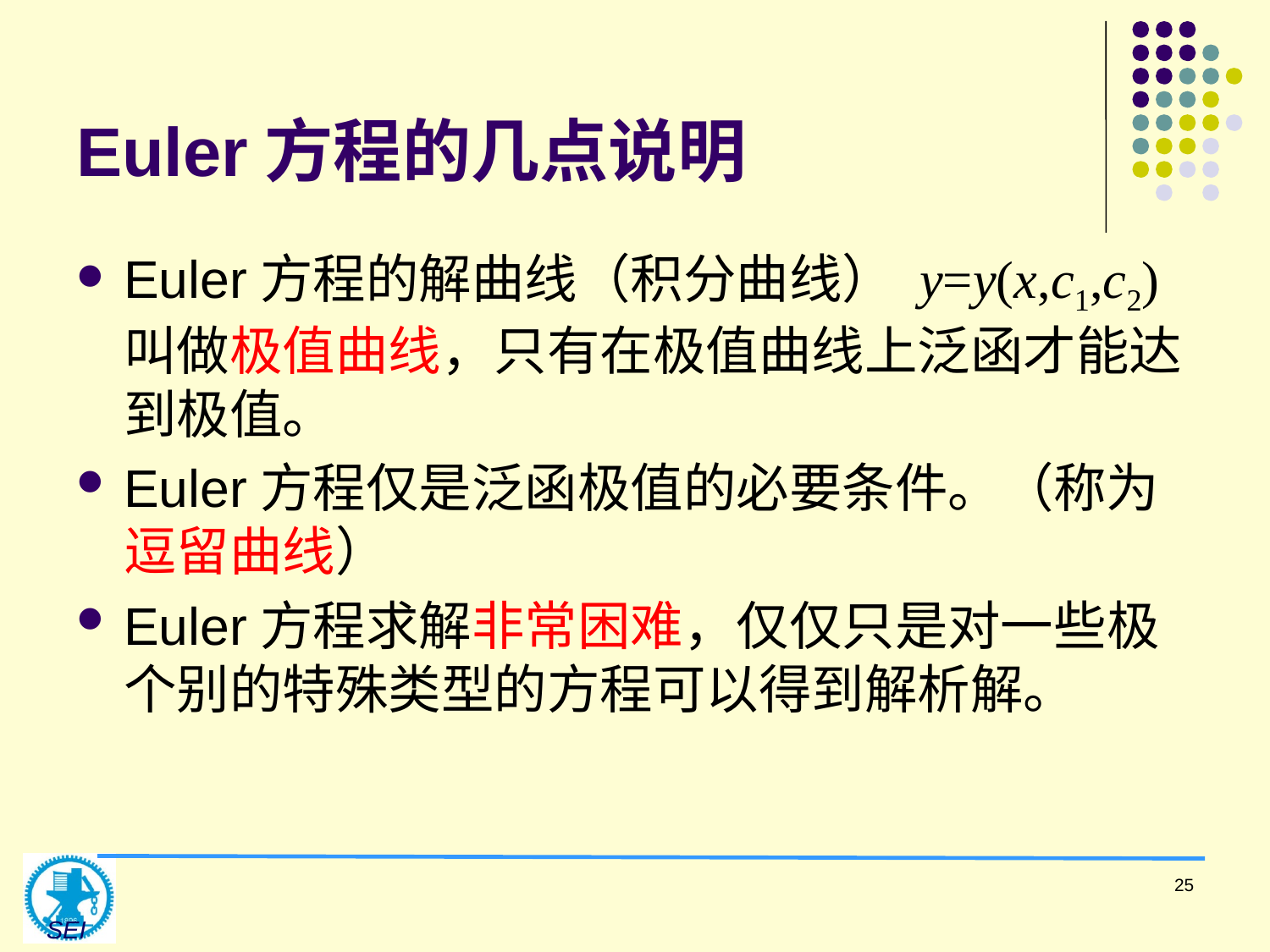

# Euler方程的几点说明
Euler方程的解曲线（积分曲线） y=y(x,c1,c2) 叫做极值曲线，只有在极值曲线上泛函才能达到极值。
Euler方程仅是泛函极值的必要条件。（称为逗留曲线）
Euler方程求解非常困难，仅仅只是对一些极个别的特殊类型的方程可以得到解析解。
25